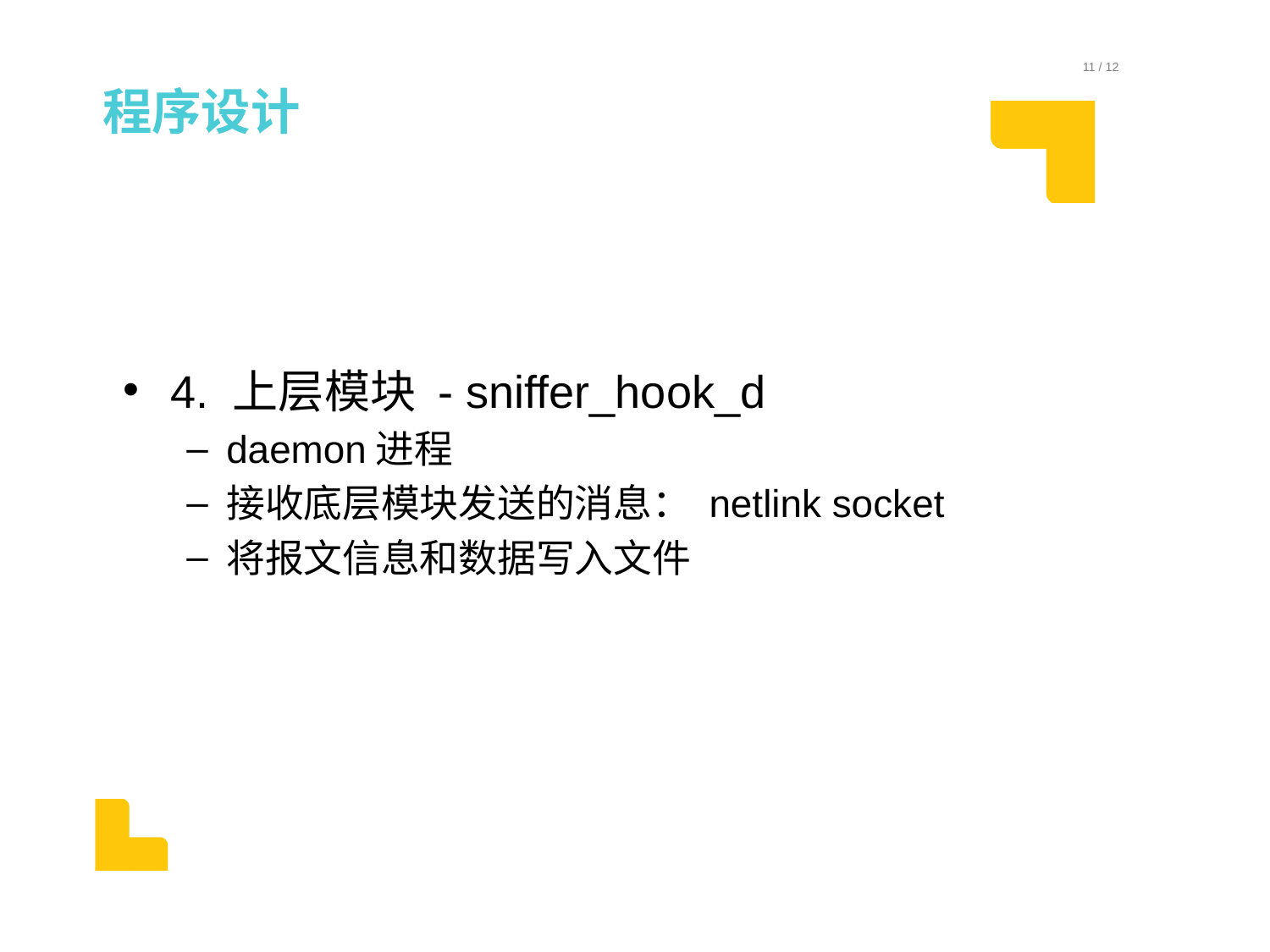

程序设计

4. 上层模块 - sniffer_hook_d
daemon进程
接收底层模块发送的消息： netlink socket
将报文信息和数据写入文件